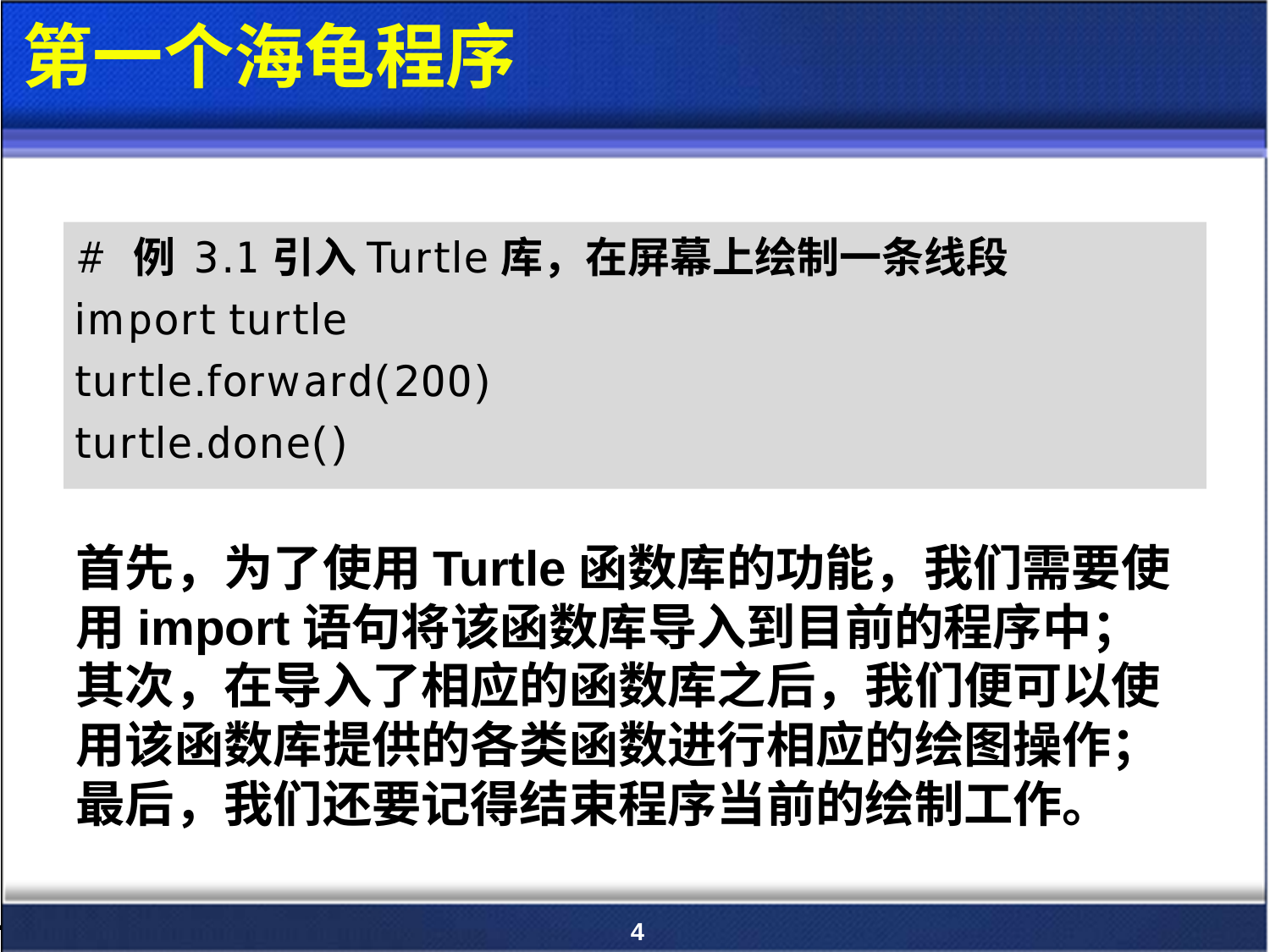

# 第一个海龟程序
# 例 3.1引入Turtle库，在屏幕上绘制一条线段
import turtle
turtle.forward(200)
turtle.done()

首先，为了使用Turtle函数库的功能，我们需要使用import语句将该函数库导入到目前的程序中；
其次，在导入了相应的函数库之后，我们便可以使用该函数库提供的各类函数进行相应的绘图操作；最后，我们还要记得结束程序当前的绘制工作。

4